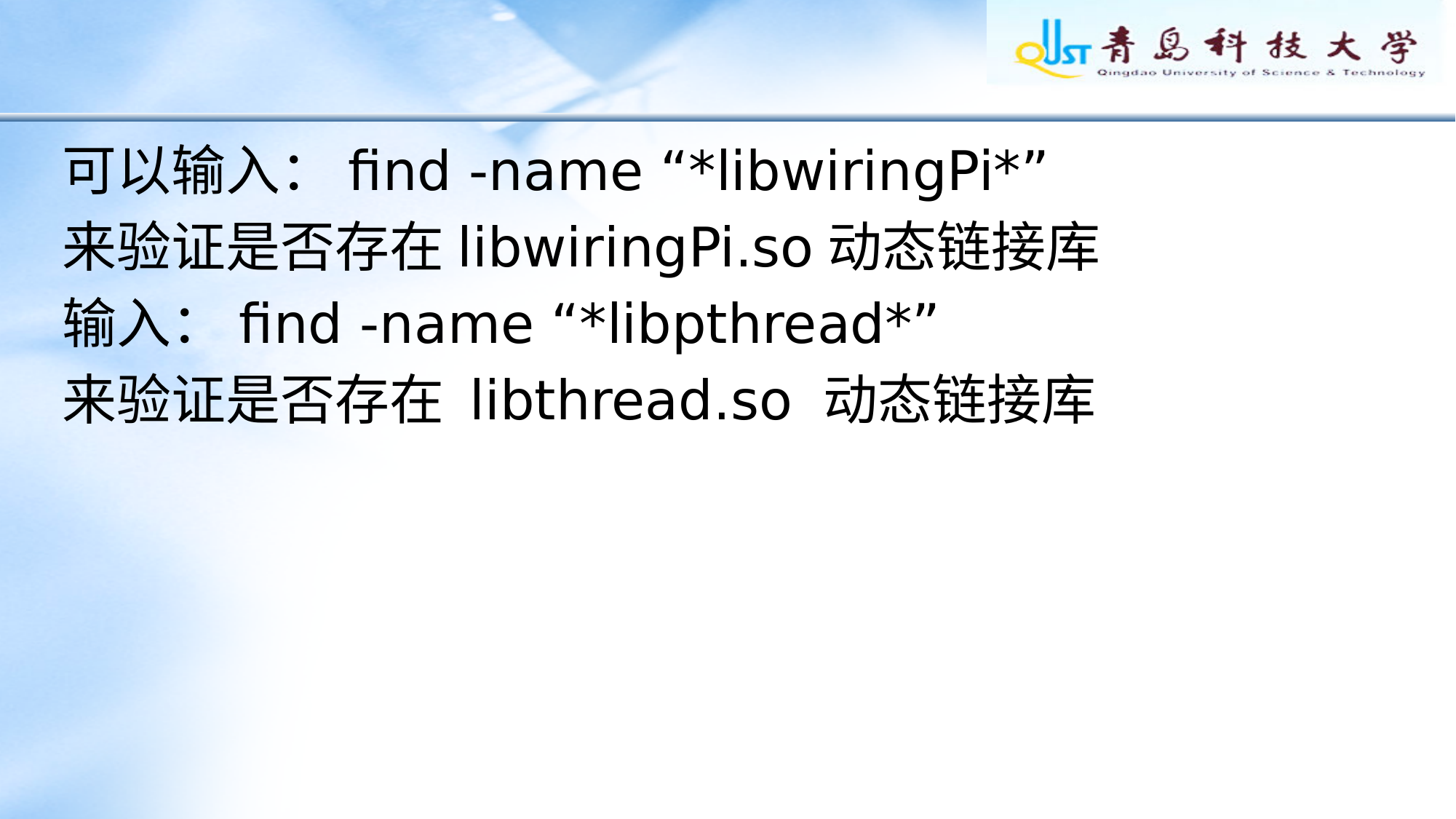

#
可以输入：find -name “*libwiringPi*”
来验证是否存在libwiringPi.so动态链接库
输入：find -name “*libpthread*”
来验证是否存在 libthread.so 动态链接库